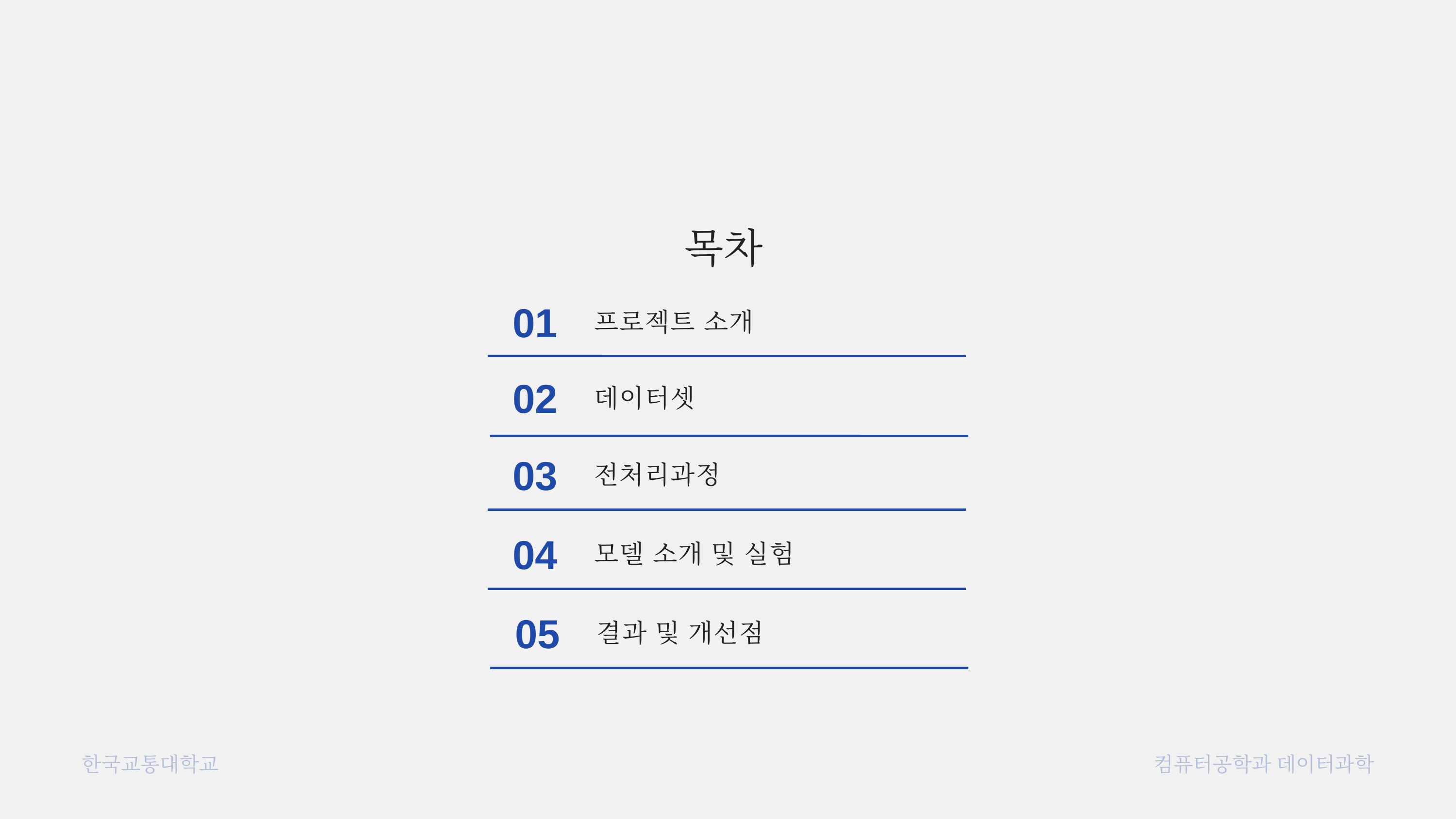

목차
01
프로젝트 소개

02
데이터셋

03
전처리과정

04
모델 소개 및 실험

05
결과 및 개선점

한국교통대학교
컴퓨터공학과 데이터과학